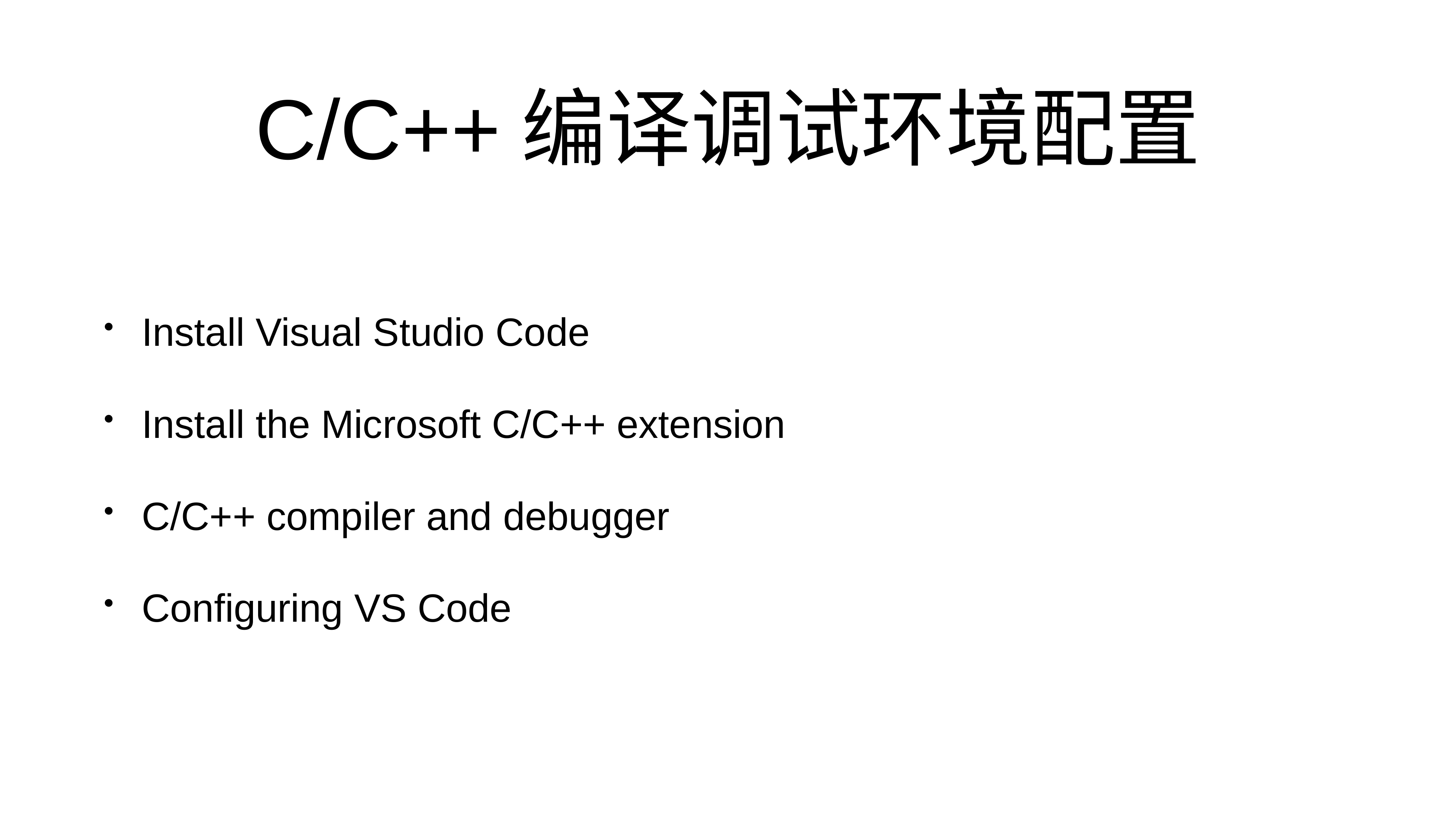

# C/C++编译调试环境配置
Install Visual Studio Code
Install the Microsoft C/C++ extension
C/C++ compiler and debugger
Configuring VS Code